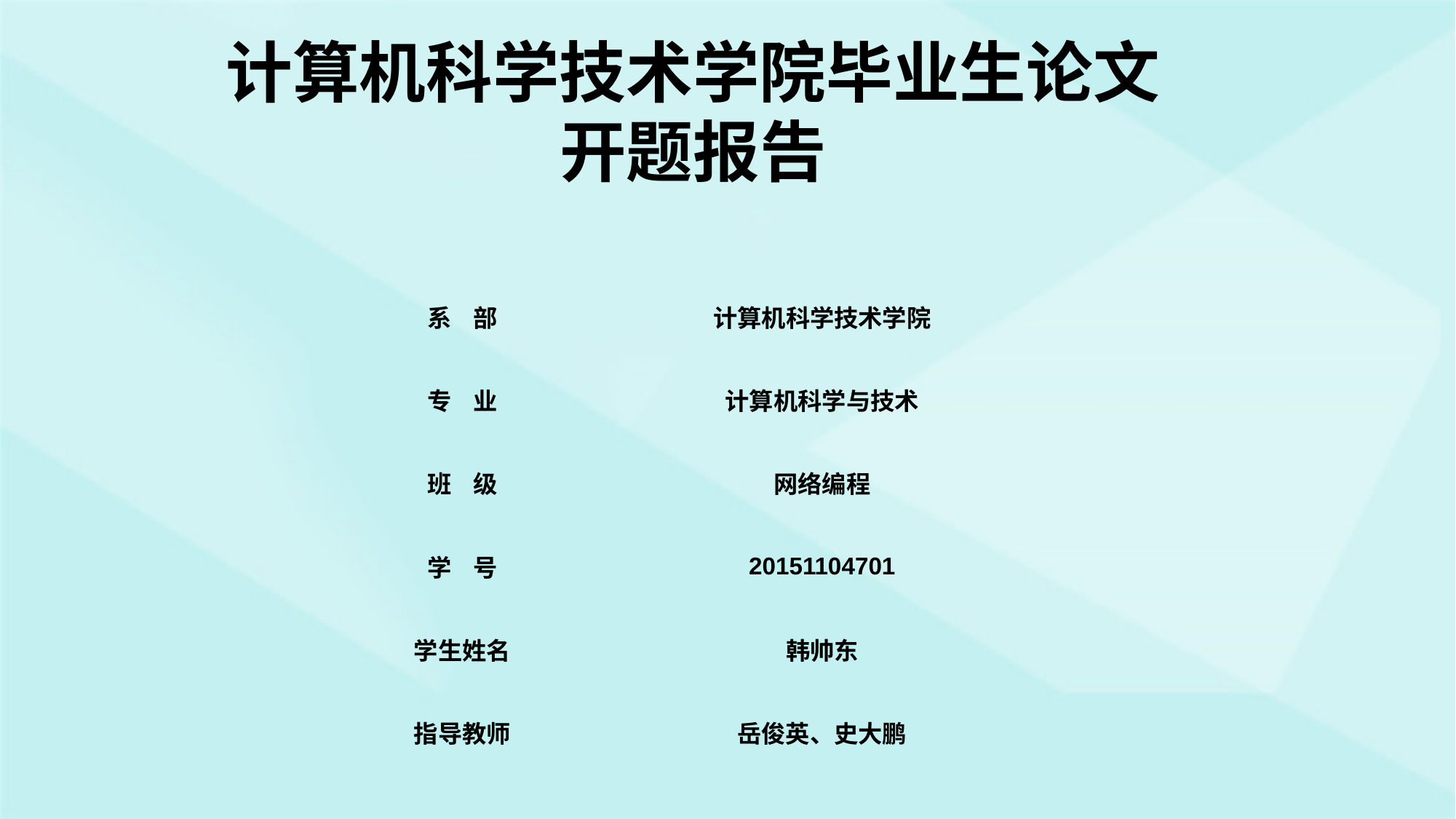

计算机科学技术学院毕业生论文
开题报告
| 系 部 | 计算机科学技术学院 |
| --- | --- |
| 专 业 | 计算机科学与技术 |
| 班 级 | 网络编程 |
| 学 号 | 20151104701 |
| 学生姓名 | 韩帅东 |
| 指导教师 | 岳俊英、史大鹏 |